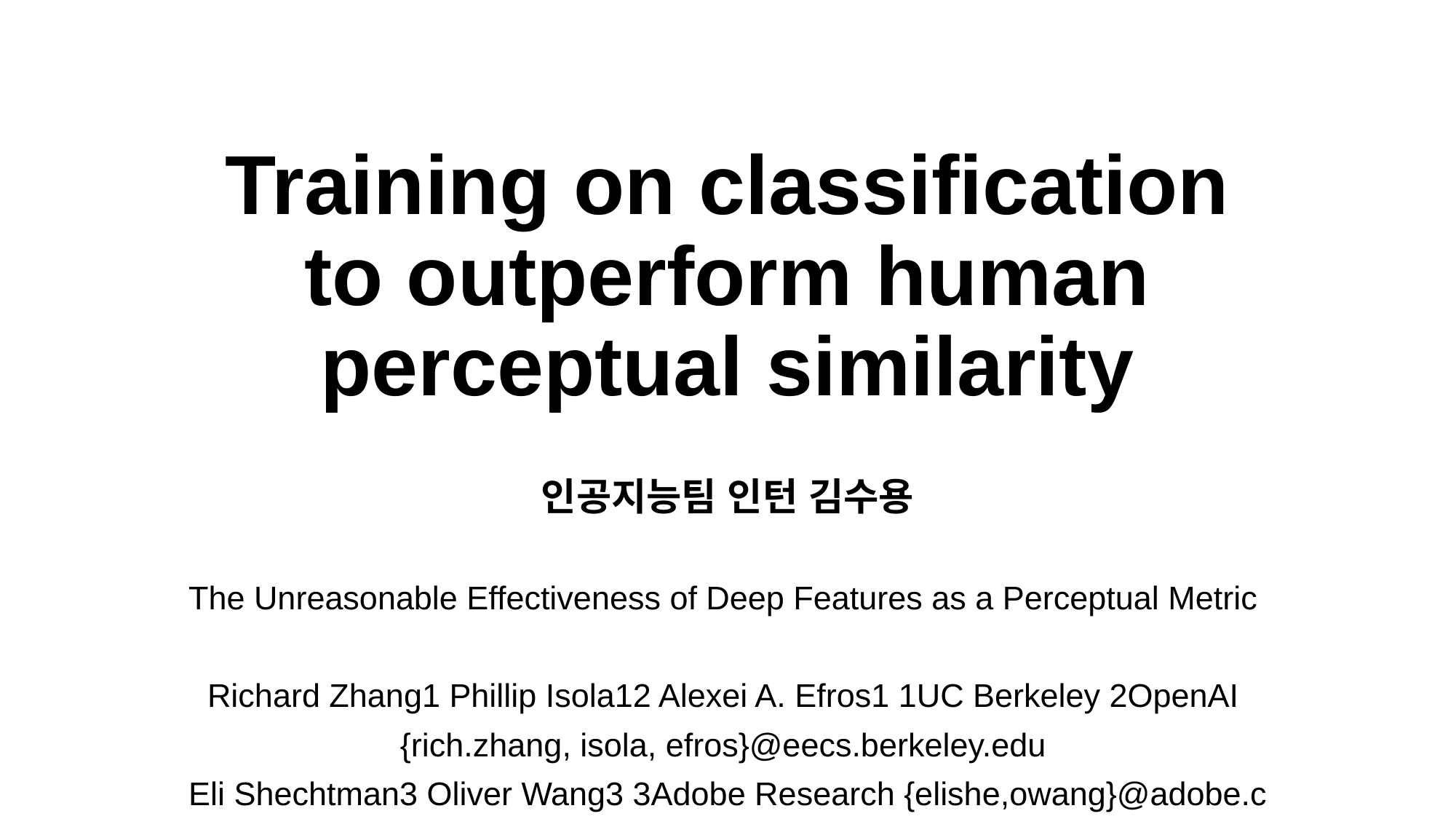

# Training on classification to outperform human perceptual similarity

인공지능팀 인턴 김수용

The Unreasonable Effectiveness of Deep Features as a Perceptual Metric

Richard Zhang1 Phillip Isola12 Alexei A. Efros1 1UC Berkeley 2OpenAI
{rich.zhang, isola, efros}@eecs.berkeley.edu
Eli Shechtman3 Oliver Wang3 3Adobe Research {elishe,owang}@adobe.c